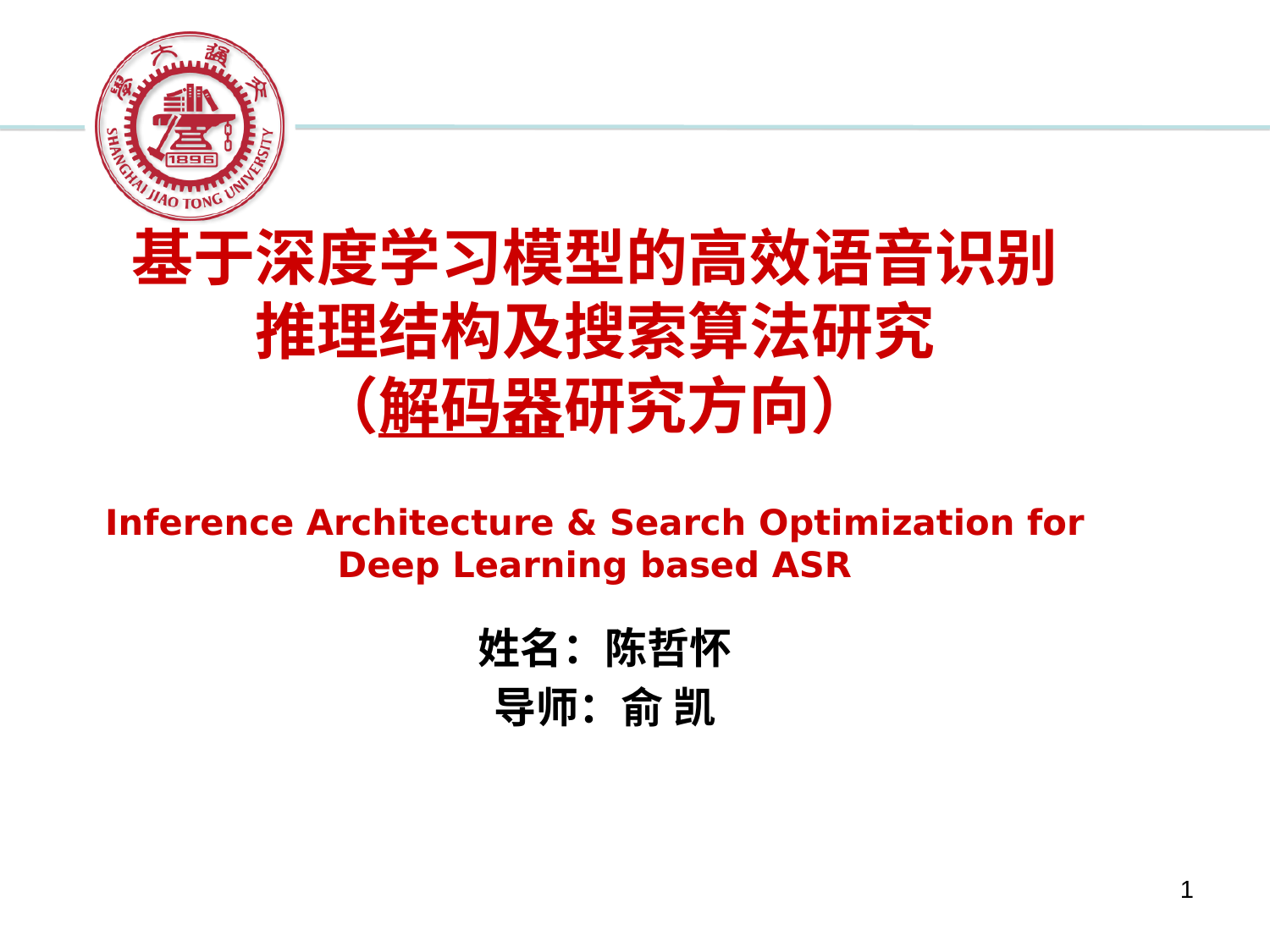

# 基于深度学习模型的高效语音识别 推理结构及搜索算法研究 （解码器研究方向） Inference Architecture & Search Optimization for Deep Learning based ASR

姓名：陈哲怀
导师：俞 凯
1